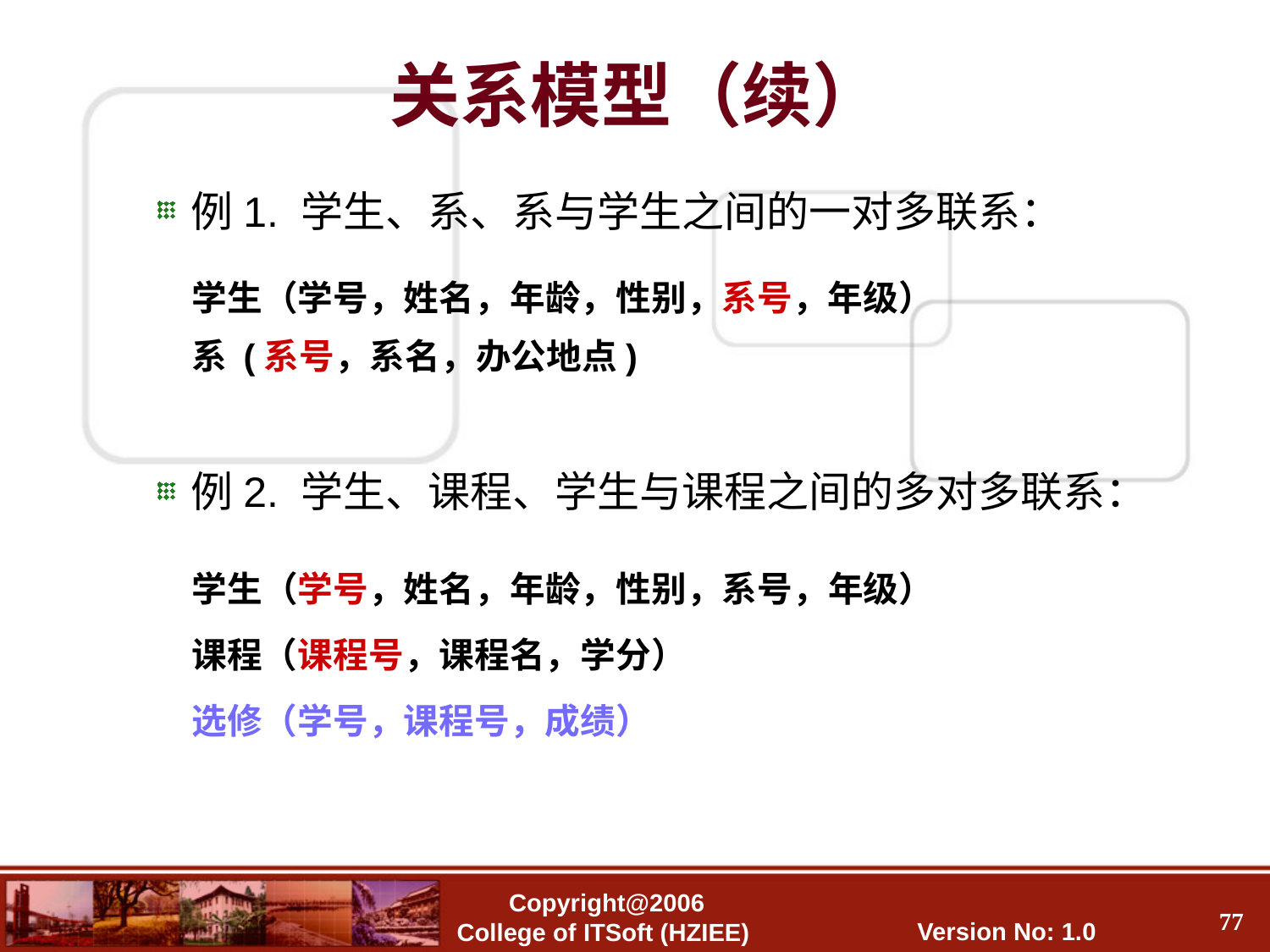

关系模型（续）
例1. 学生、系、系与学生之间的一对多联系：

    学生（学号，姓名，年龄，性别，系号，年级）
    系 (系号，系名，办公地点)

例2. 学生、课程、学生与课程之间的多对多联系：

    学生（学号，姓名，年龄，性别，系号，年级）
    课程（课程号，课程名，学分）
    选修（学号，课程号，成绩）